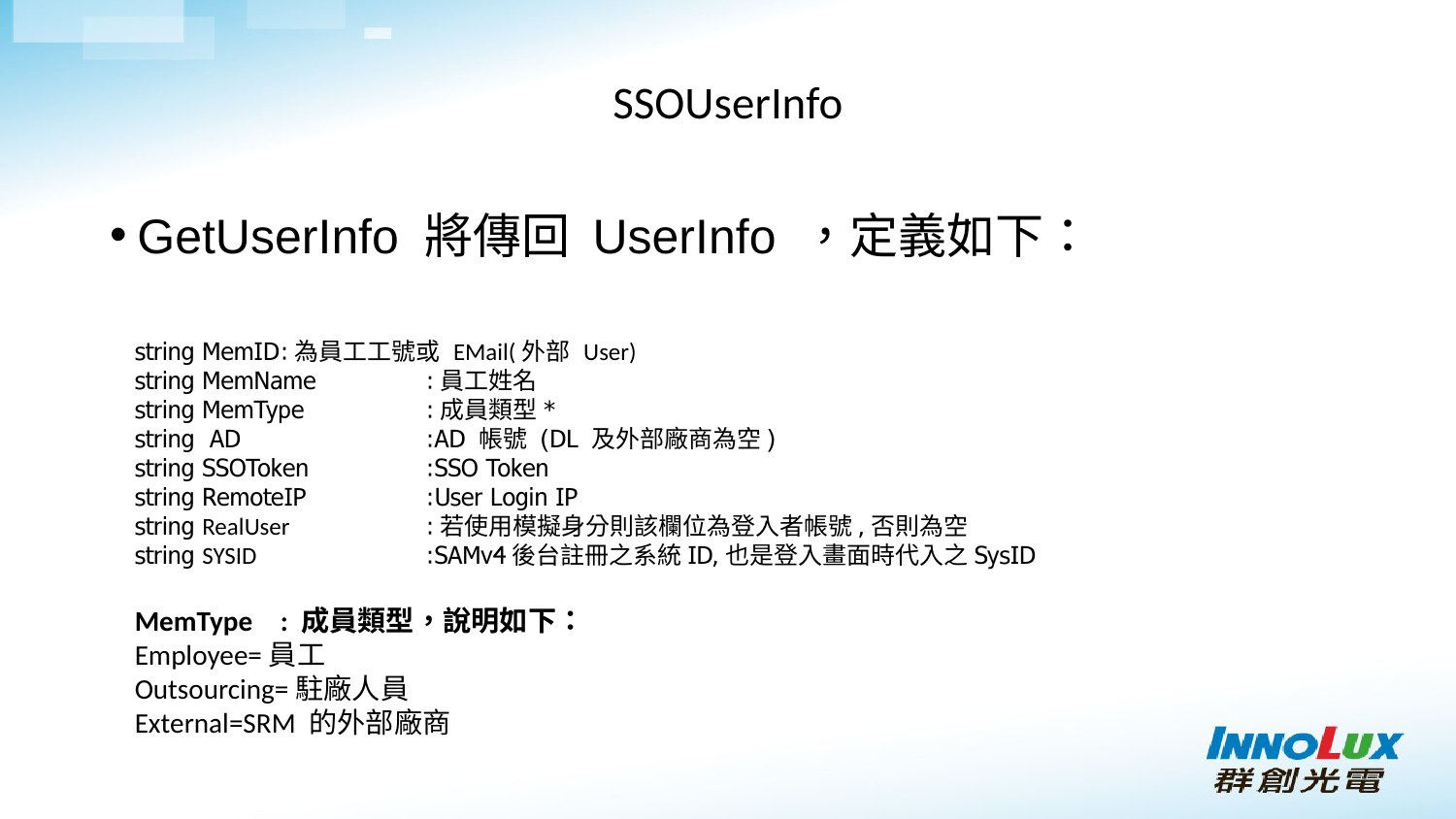

# SSOUserInfo
GetUserInfo 將傳回 UserInfo ，定義如下：
string MemID	:為員工工號或 EMail(外部 User)
string MemName 	:員工姓名
string MemType 	:成員類型*
string  AD		:AD 帳號 (DL 及外部廠商為空)
string SSOToken	:SSO Token
string RemoteIP	:User Login IP
string RealUser	:若使用模擬身分則該欄位為登入者帳號,否則為空
string SYSID		:SAMv4後台註冊之系統ID,也是登入畫面時代入之SysID

MemType	: 成員類型，說明如下：
Employee=員工
Outsourcing=駐廠人員
External=SRM 的外部廠商